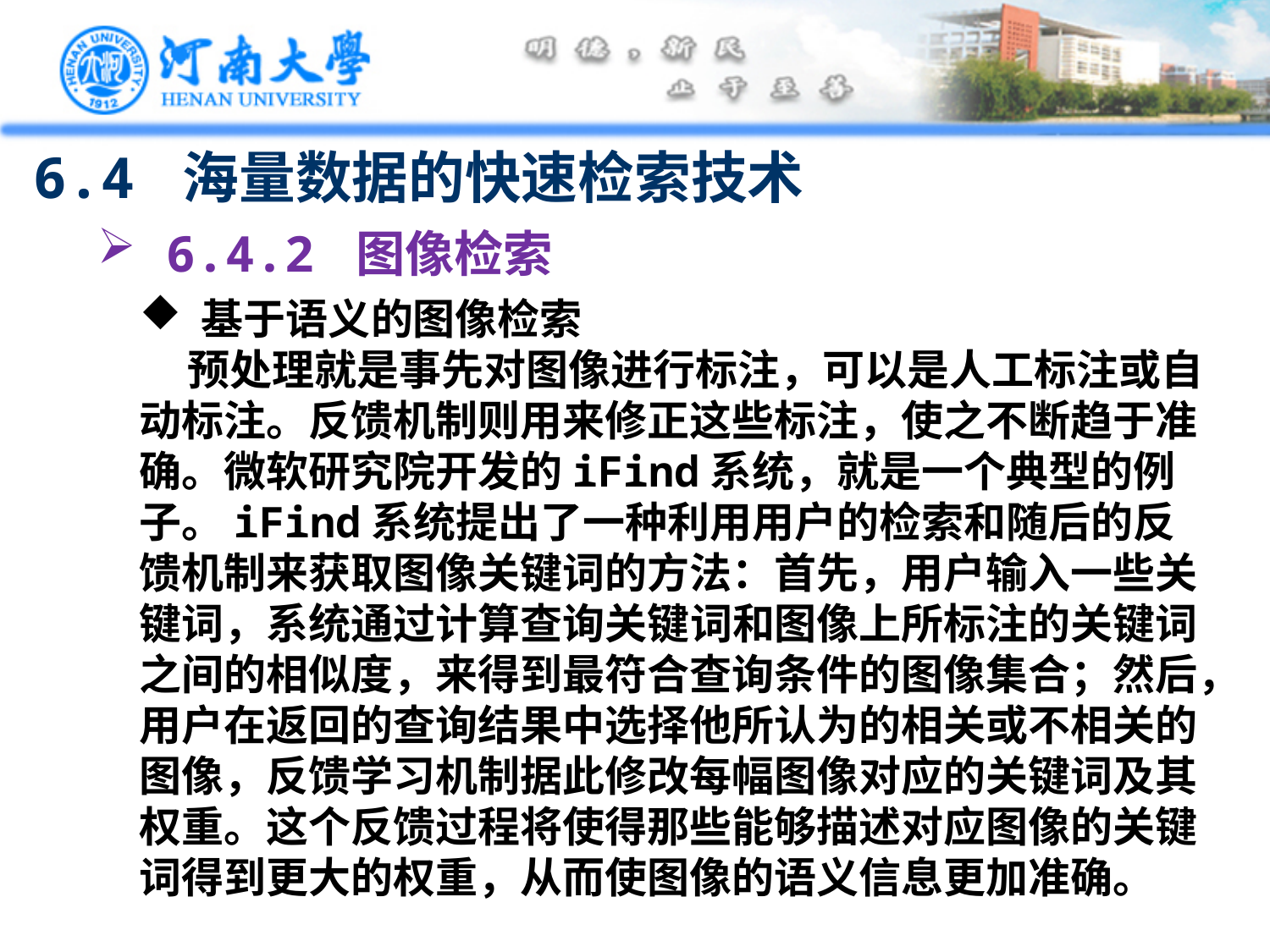

6.4 海量数据的快速检索技术
 6.4.2 图像检索
 基于语义的图像检索
    预处理就是事先对图像进行标注，可以是人工标注或自动标注。反馈机制则用来修正这些标注，使之不断趋于准确。微软研究院开发的iFind系统，就是一个典型的例子。iFind系统提出了一种利用用户的检索和随后的反馈机制来获取图像关键词的方法：首先，用户输入一些关键词，系统通过计算查询关键词和图像上所标注的关键词之间的相似度，来得到最符合查询条件的图像集合；然后，用户在返回的查询结果中选择他所认为的相关或不相关的图像，反馈学习机制据此修改每幅图像对应的关键词及其权重。这个反馈过程将使得那些能够描述对应图像的关键词得到更大的权重，从而使图像的语义信息更加准确。